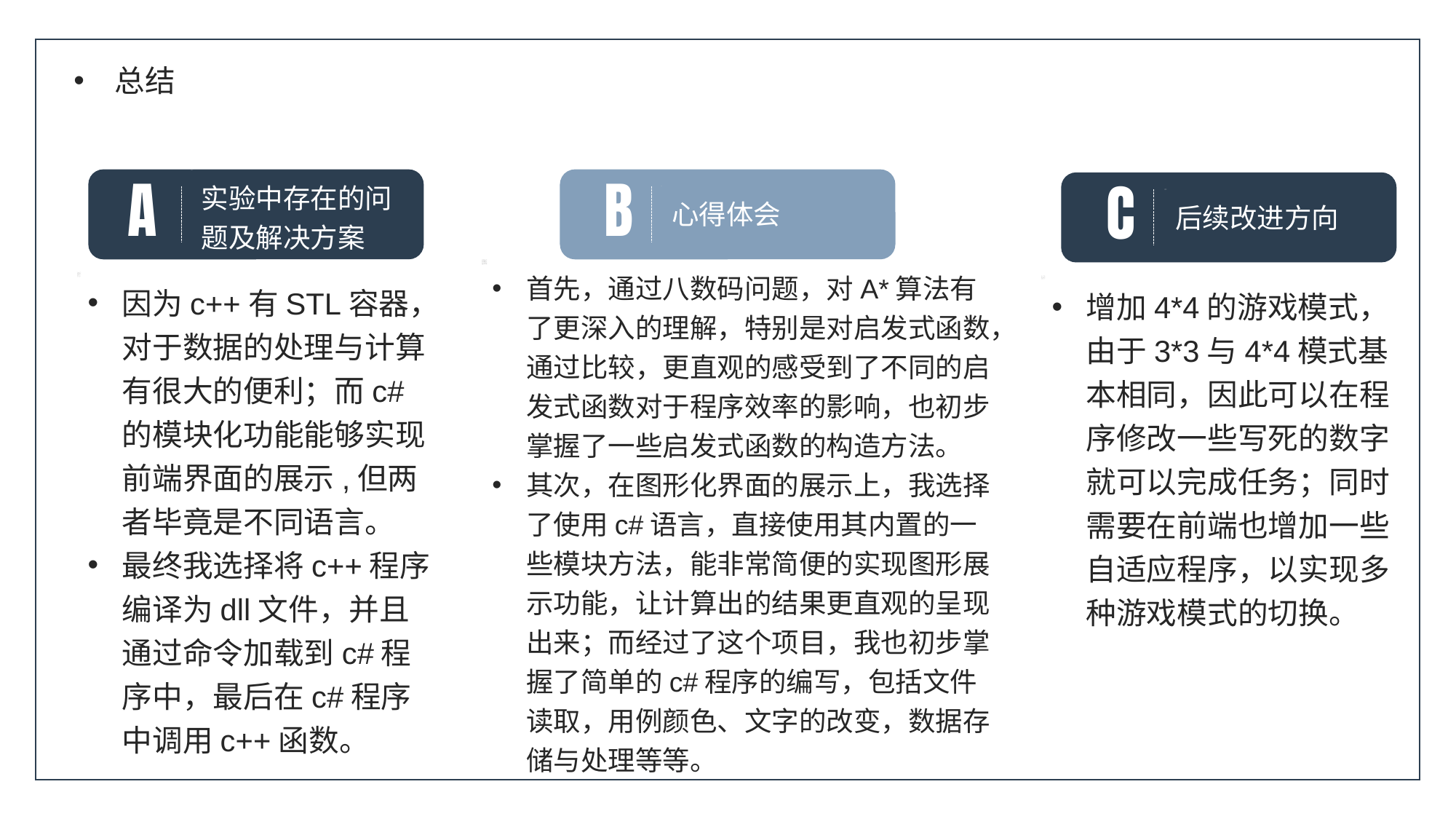

总结
A
B
C

实验中存在的问题及解决方案

心得体会
后续改进方向
首先，通过八数码问题，对A*算法有了更深入的理解，特别是对启发式函数，通过比较，更直观的感受到了不同的启发式函数对于程序效率的影响，也初步掌握了一些启发式函数的构造方法。
其次，在图形化界面的展示上，我选择了使用c#语言，直接使用其内置的一些模块方法，能非常简便的实现图形展示功能，让计算出的结果更直观的呈现出来；而经过了这个项目，我也初步掌握了简单的c#程序的编写，包括文件读取，用例颜色、文字的改变，数据存储与处理等等。
因为c++有STL容器，对于数据的处理与计算有很大的便利；而c#的模块化功能能够实现前端界面的展示,但两者毕竟是不同语言。
最终我选择将c++程序编译为dll文件，并且通过命令加载到c#程序中，最后在c#程序中调用c++函数。
增加4*4的游戏模式，由于3*3与4*4模式基本相同，因此可以在程序修改一些写死的数字就可以完成任务；同时需要在前端也增加一些自适应程序，以实现多种游戏模式的切换。